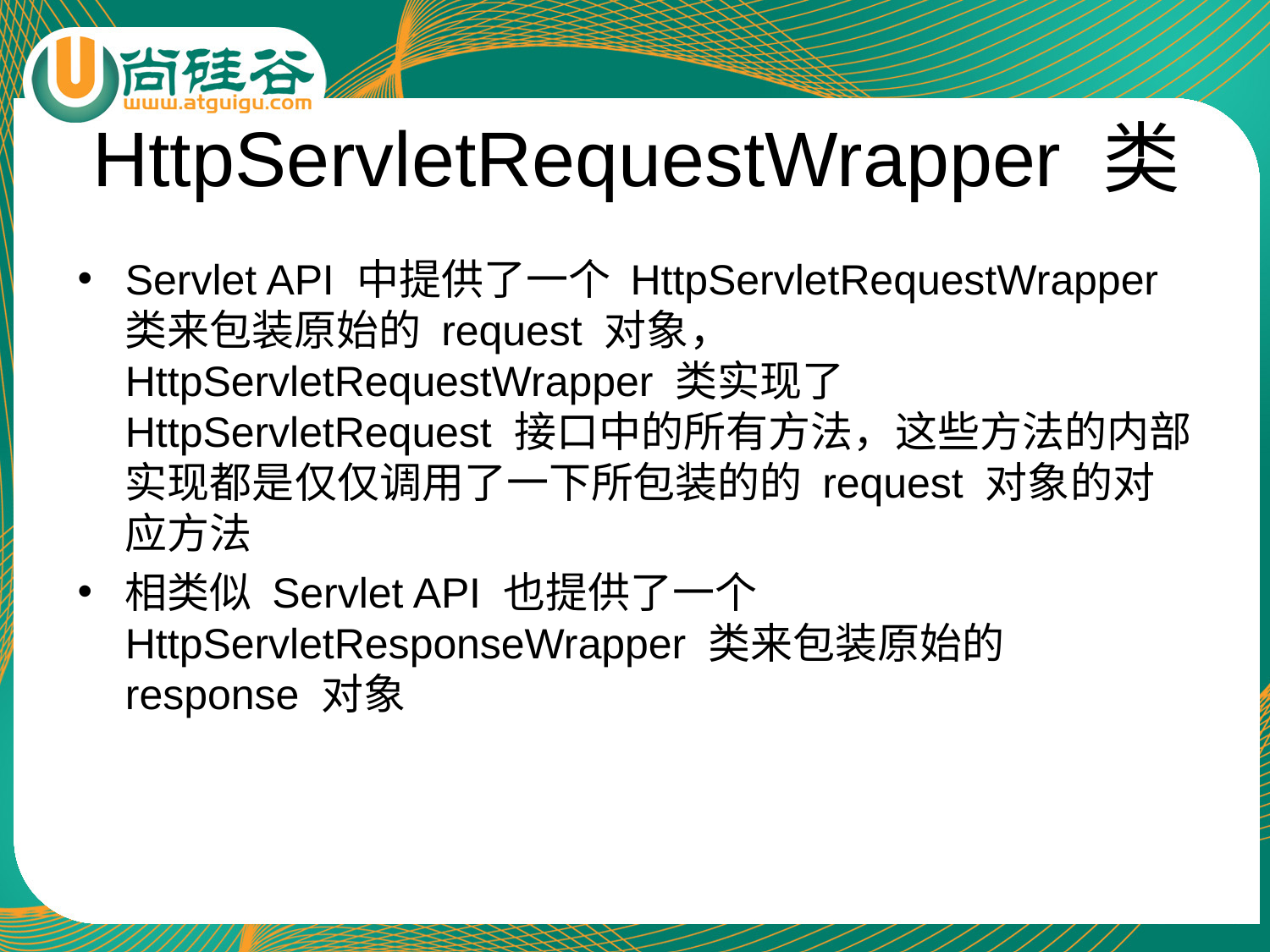

# HttpServletRequestWrapper 类
Servlet API 中提供了一个 HttpServletRequestWrapper 类来包装原始的 request 对象， HttpServletRequestWrapper 类实现了 HttpServletRequest 接口中的所有方法，这些方法的内部实现都是仅仅调用了一下所包装的的 request 对象的对应方法
相类似 Servlet API 也提供了一个 HttpServletResponseWrapper 类来包装原始的 response 对象